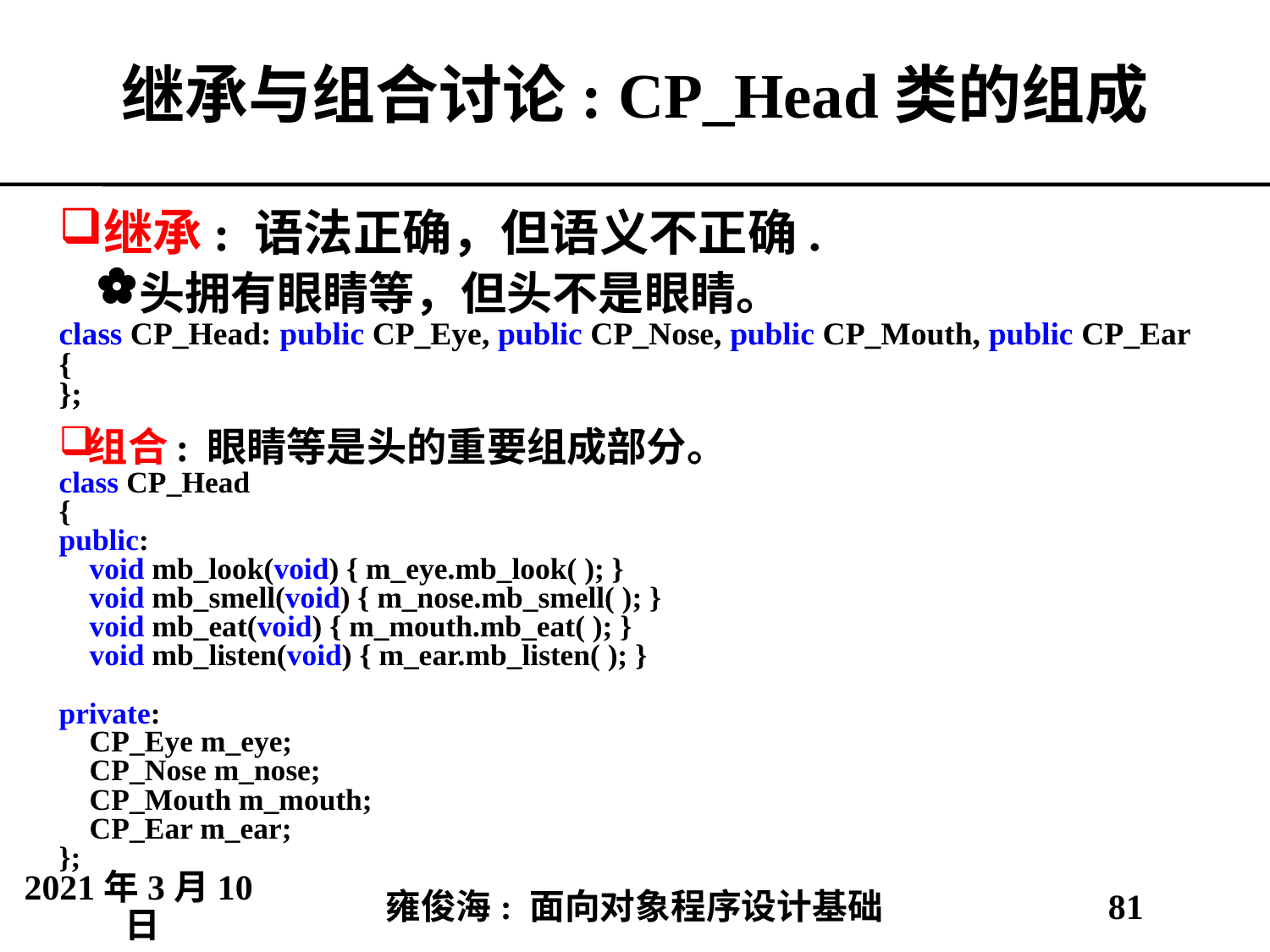

# 继承与组合讨论: CP_Head类的组成

继承: 语法正确，但语义不正确.
头拥有眼睛等，但头不是眼睛。
class CP_Head: public CP_Eye, public CP_Nose, public CP_Mouth, public CP_Ear
{
};
组合: 眼睛等是头的重要组成部分。
class CP_Head
{
public:
    void mb_look(void) { m_eye.mb_look( ); }
    void mb_smell(void) { m_nose.mb_smell( ); }
    void mb_eat(void) { m_mouth.mb_eat( ); }
    void mb_listen(void) { m_ear.mb_listen( ); }

private:
    CP_Eye m_eye;
    CP_Nose m_nose;
    CP_Mouth m_mouth;
    CP_Ear m_ear;
};
2021年3月10日
雍俊海: 面向对象程序设计基础
81